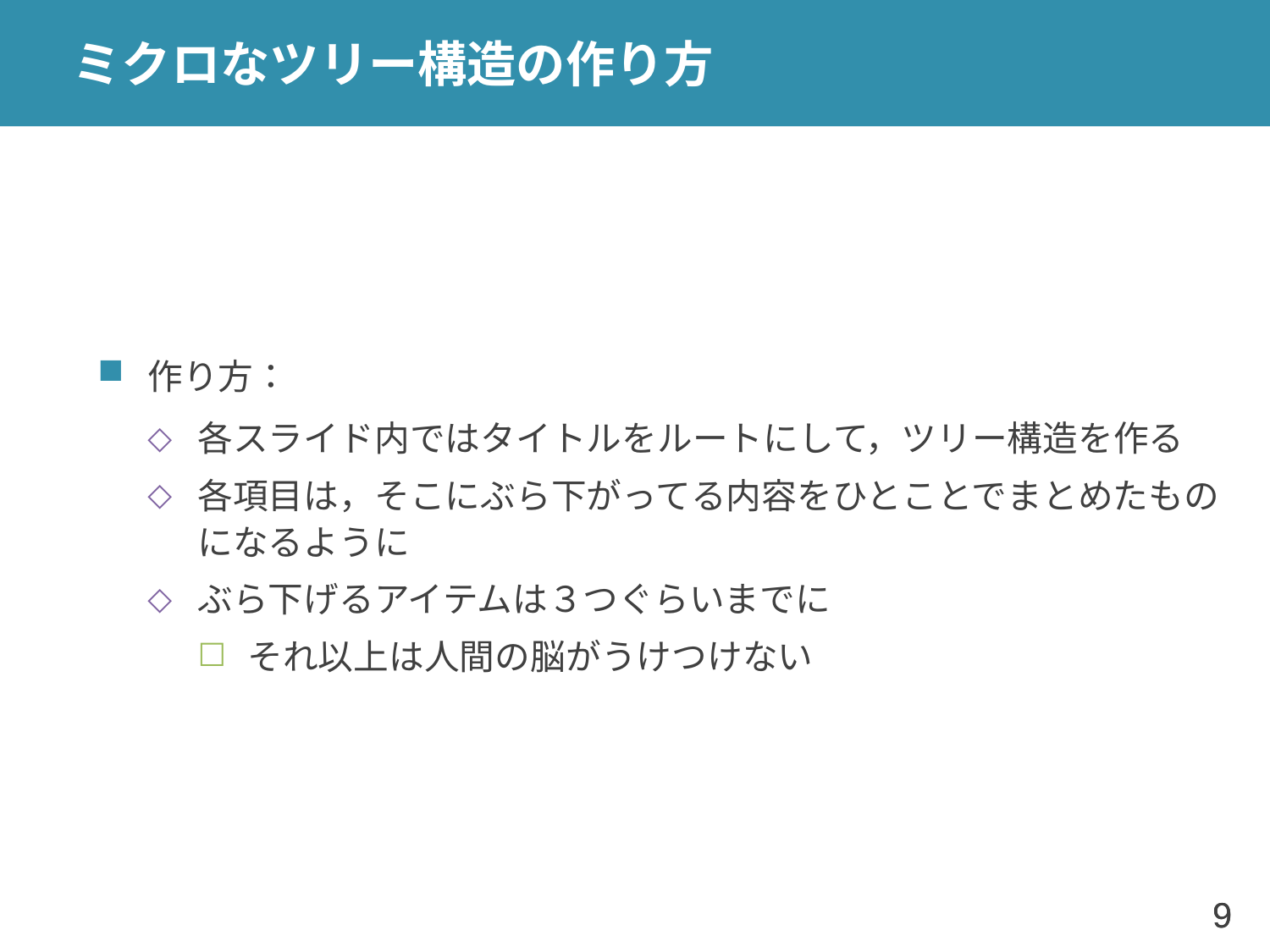

# ミクロなツリー構造の作り方
作り方：
各スライド内ではタイトルをルートにして，ツリー構造を作る
各項目は，そこにぶら下がってる内容をひとことでまとめたものになるように
ぶら下げるアイテムは３つぐらいまでに
それ以上は人間の脳がうけつけない